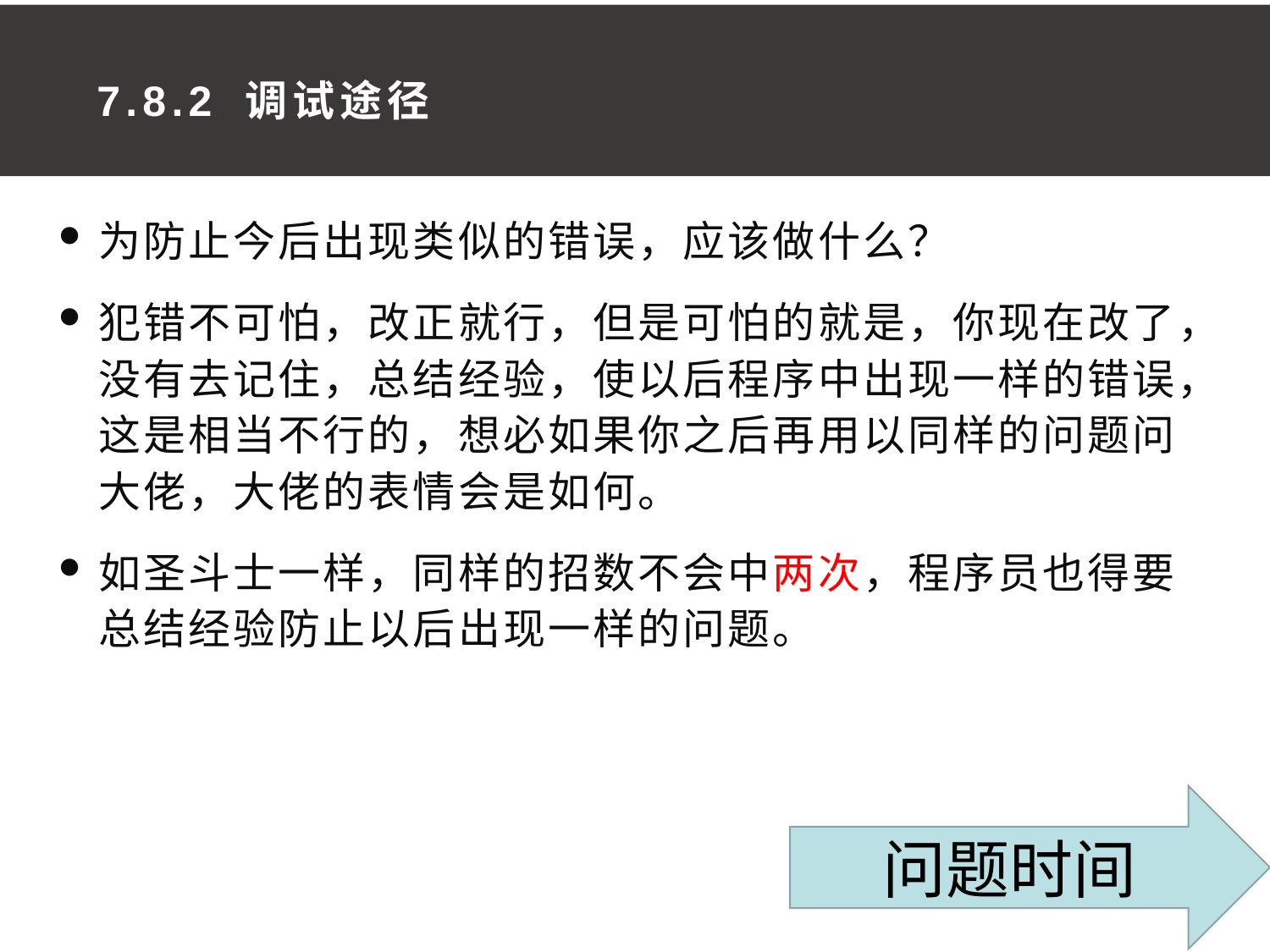

为防止今后出现类似的错误，应该做什么？
犯错不可怕，改正就行，但是可怕的就是，你现在改了，没有去记住，总结经验，使以后程序中出现一样的错误，这是相当不行的，想必如果你之后再用以同样的问题问大佬，大佬的表情会是如何。
如圣斗士一样，同样的招数不会中两次，程序员也得要总结经验防止以后出现一样的问题。
7.8.2 调试途径
问题时间